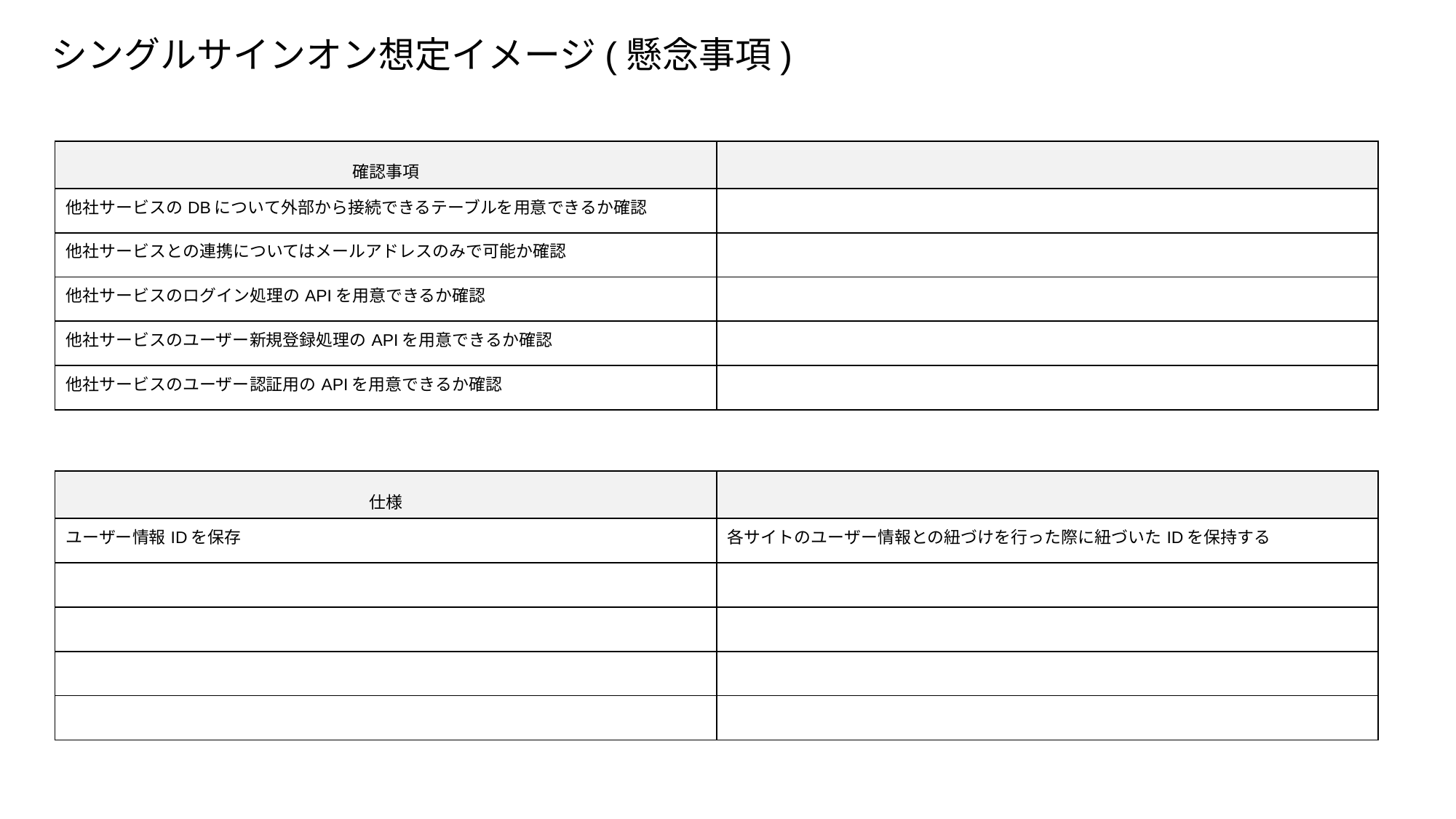

# シングルサインオン想定イメージ(懸念事項)
| 確認事項 |  |
| --- | --- |
| 他社サービスのDBについて外部から接続できるテーブルを用意できるか確認 |  |
| 他社サービスとの連携についてはメールアドレスのみで可能か確認 |  |
| 他社サービスのログイン処理のAPIを用意できるか確認 |  |
| 他社サービスのユーザー新規登録処理のAPIを用意できるか確認 |  |
| 他社サービスのユーザー認証用のAPIを用意できるか確認 |  |
| 仕様 |  |
| --- | --- |
| ユーザー情報IDを保存 | 各サイトのユーザー情報との紐づけを行った際に紐づいたIDを保持する |
|  |  |
|  |  |
|  |  |
|  |  |